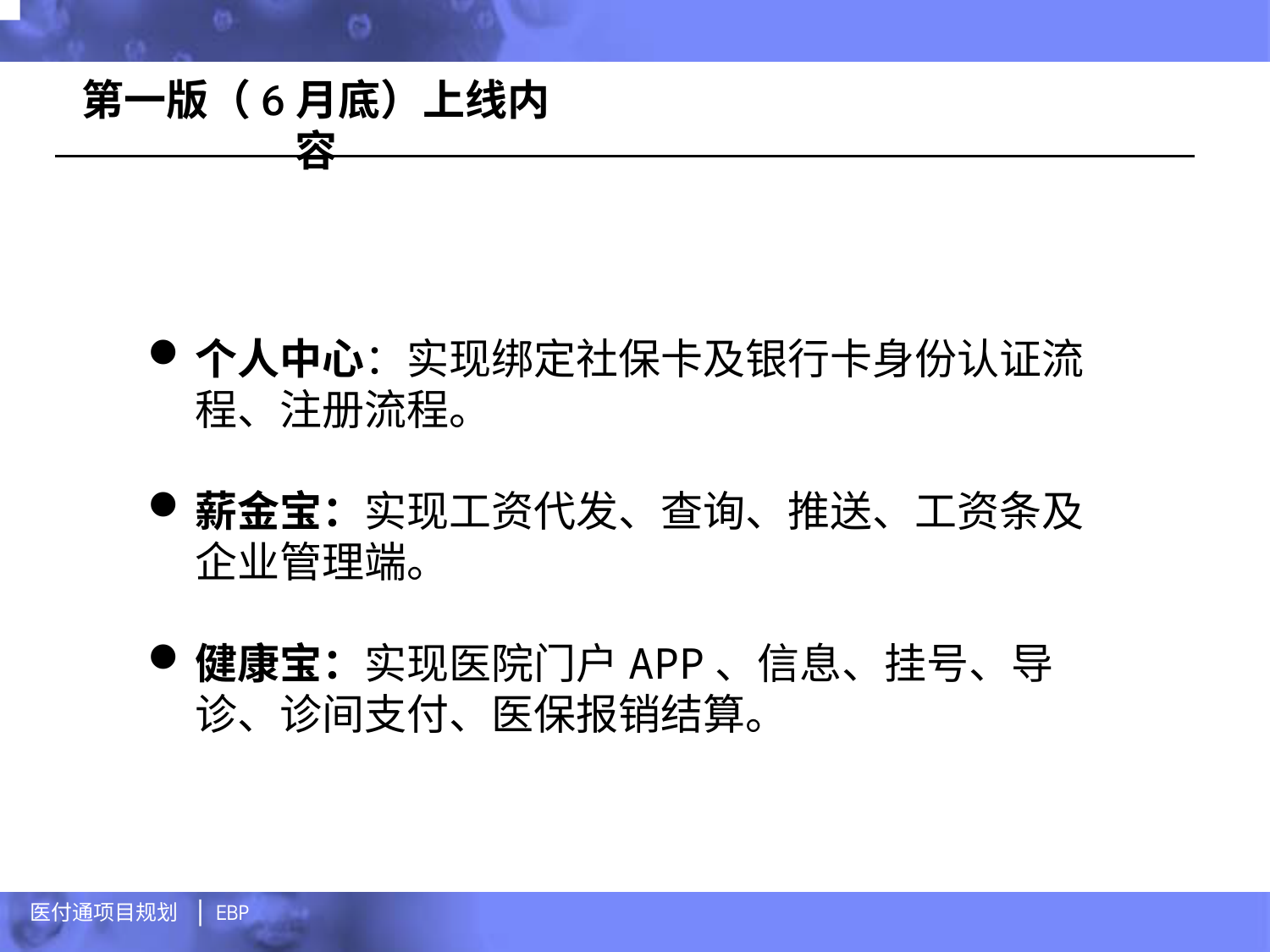

# 第一版（6月底）上线内容
个人中心：实现绑定社保卡及银行卡身份认证流程、注册流程。

薪金宝：实现工资代发、查询、推送、工资条及企业管理端。

健康宝：实现医院门户APP、信息、挂号、导诊、诊间支付、医保报销结算。